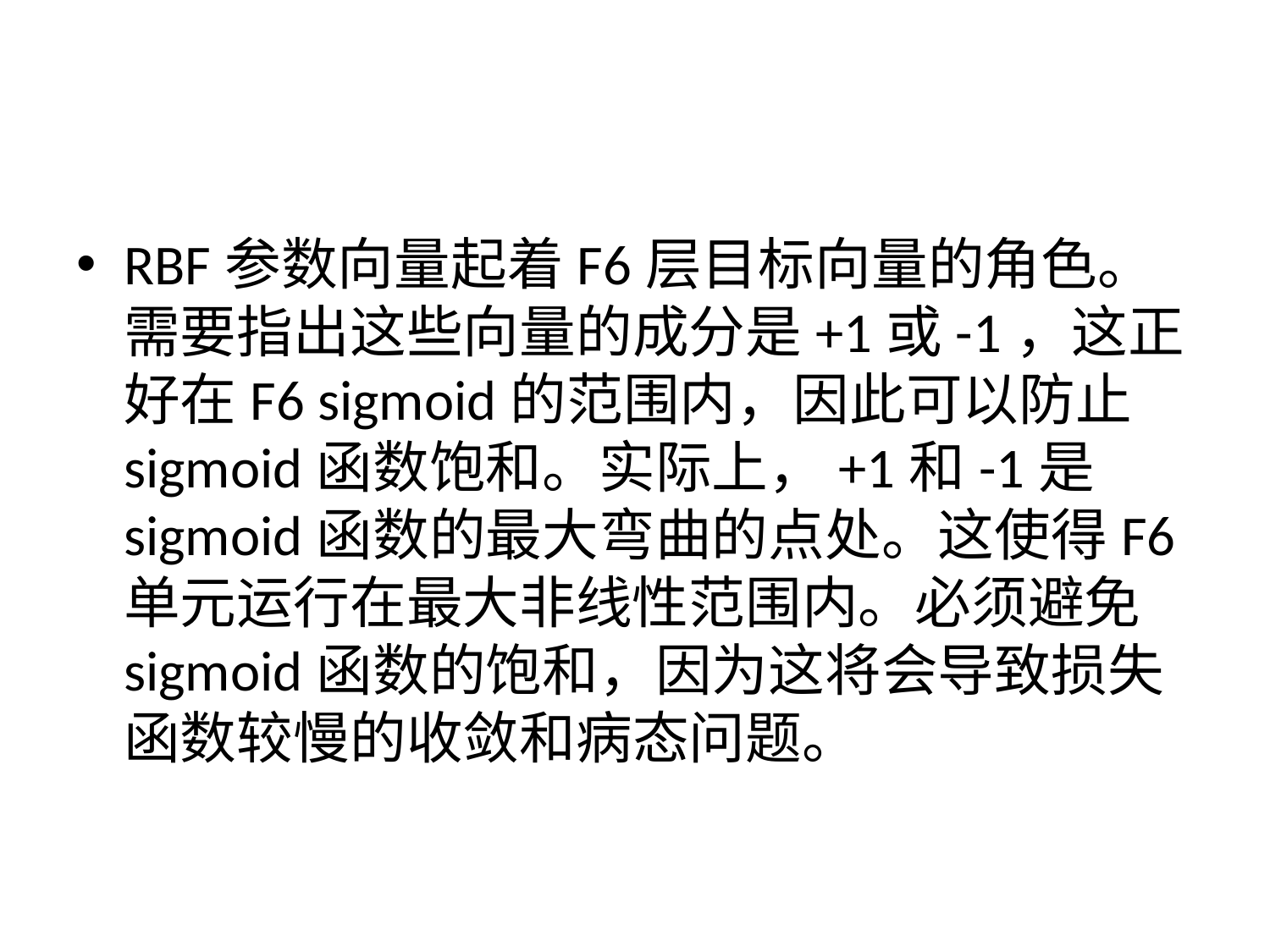

#
RBF参数向量起着F6层目标向量的角色。需要指出这些向量的成分是+1或-1，这正好在F6 sigmoid的范围内，因此可以防止sigmoid函数饱和。实际上，+1和-1是sigmoid函数的最大弯曲的点处。这使得F6单元运行在最大非线性范围内。必须避免sigmoid函数的饱和，因为这将会导致损失函数较慢的收敛和病态问题。